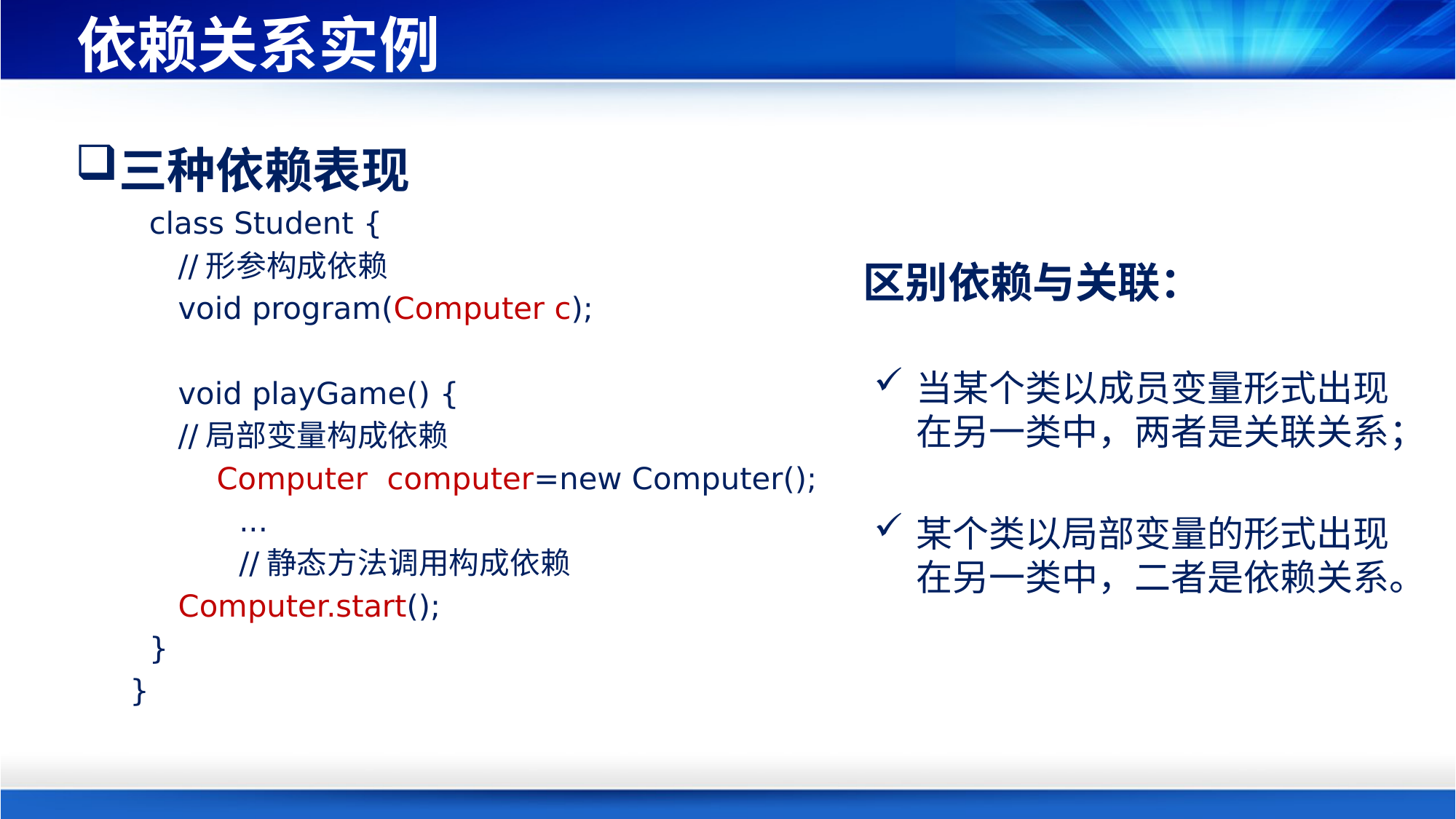

# 依赖关系实例
三种依赖表现
  class Student {
     //形参构成依赖
     void program(Computer c);

     void playGame() {
     //局部变量构成依赖
         Computer  computer=new Computer();
       	...
	//静态方法调用构成依赖
     Computer.start();
  }
}
区别依赖与关联：

当某个类以成员变量形式出现在另一类中，两者是关联关系；

某个类以局部变量的形式出现在另一类中，二者是依赖关系。